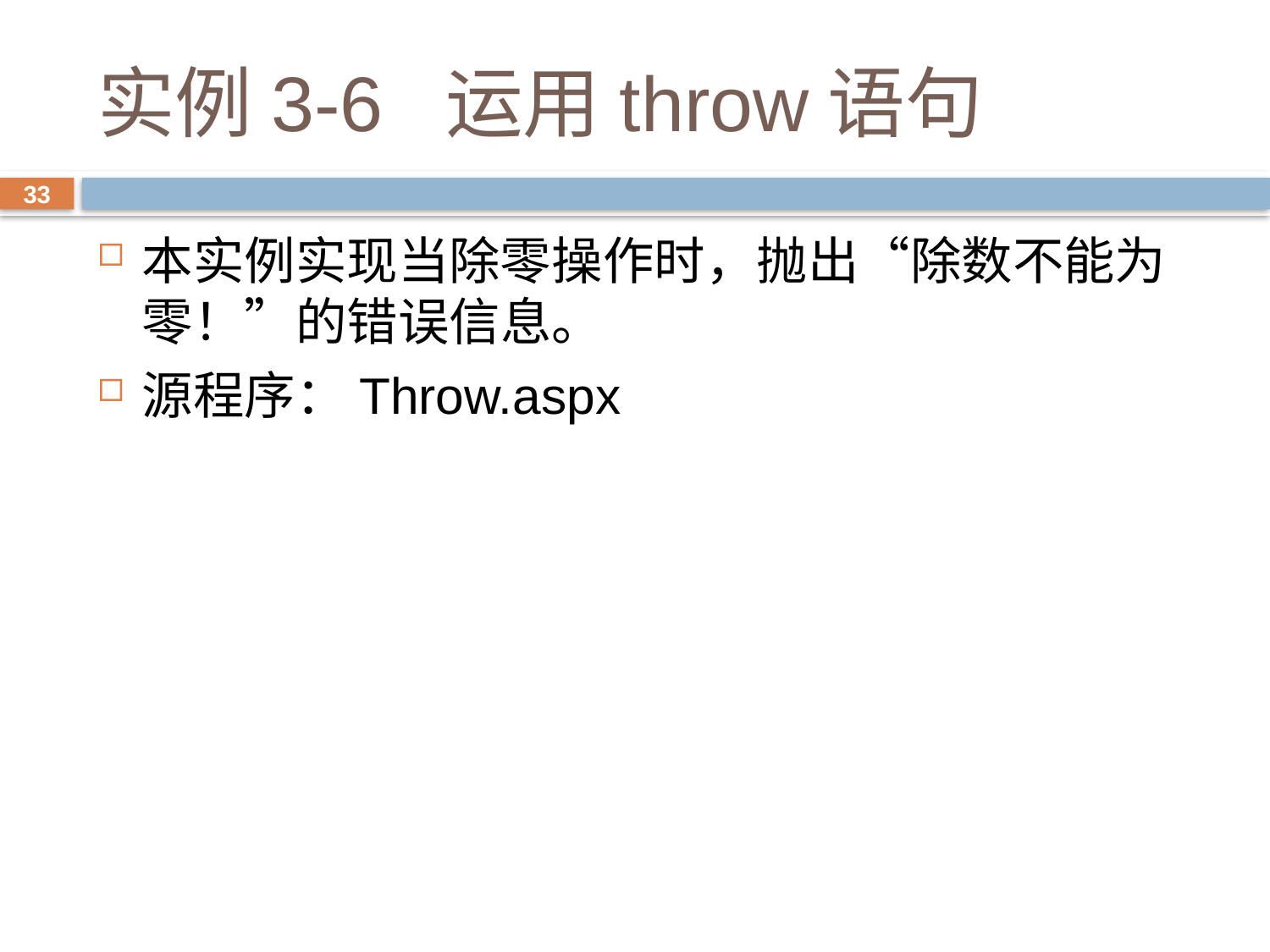

# 实例3-6  运用throw语句
33
本实例实现当除零操作时，抛出“除数不能为零！”的错误信息。
源程序：Throw.aspx